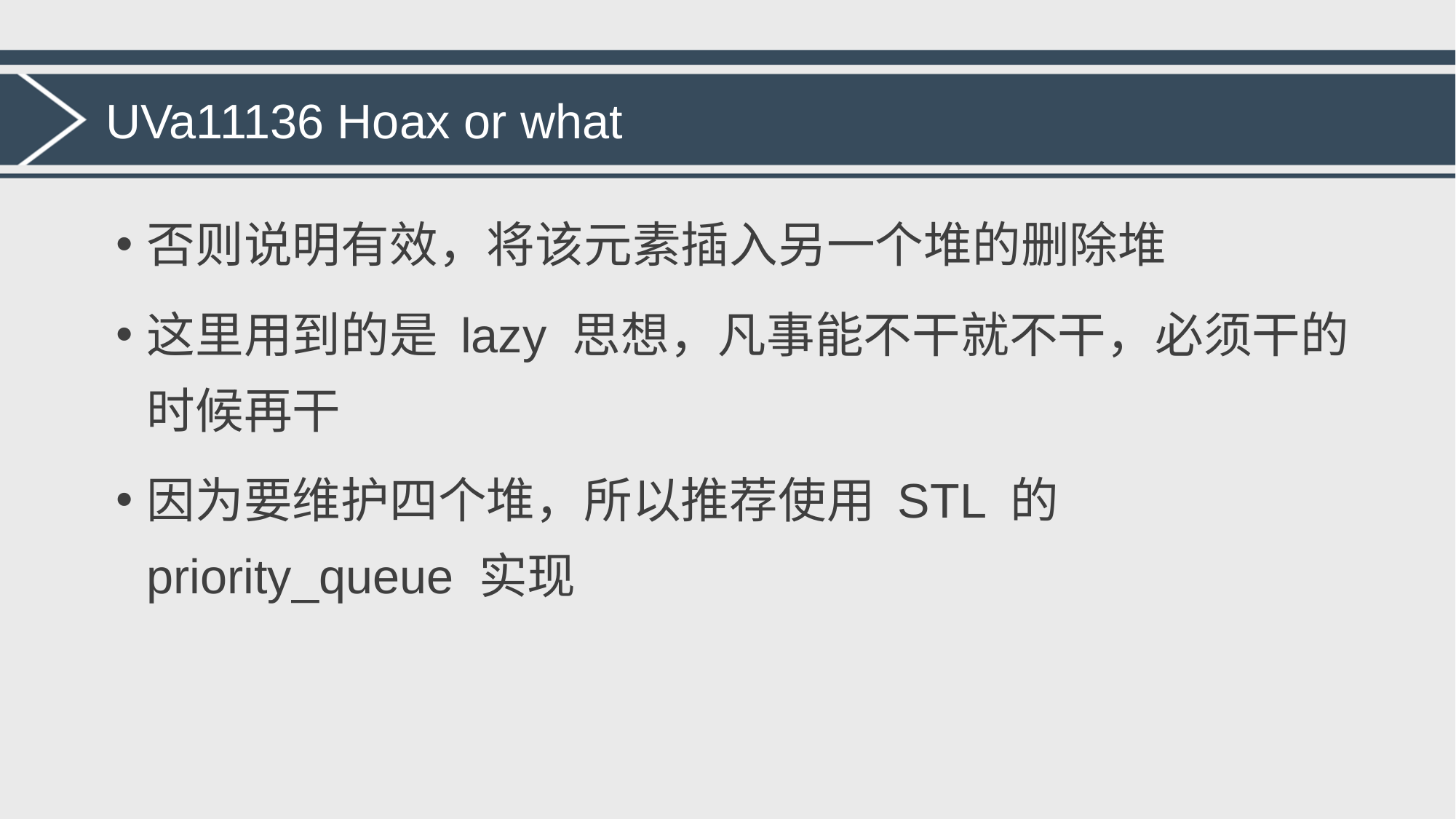

# UVa11136 Hoax or what
否则说明有效，将该元素插入另一个堆的删除堆
这里用到的是 lazy 思想，凡事能不干就不干，必须干的时候再干
因为要维护四个堆，所以推荐使用 STL 的 priority_queue 实现